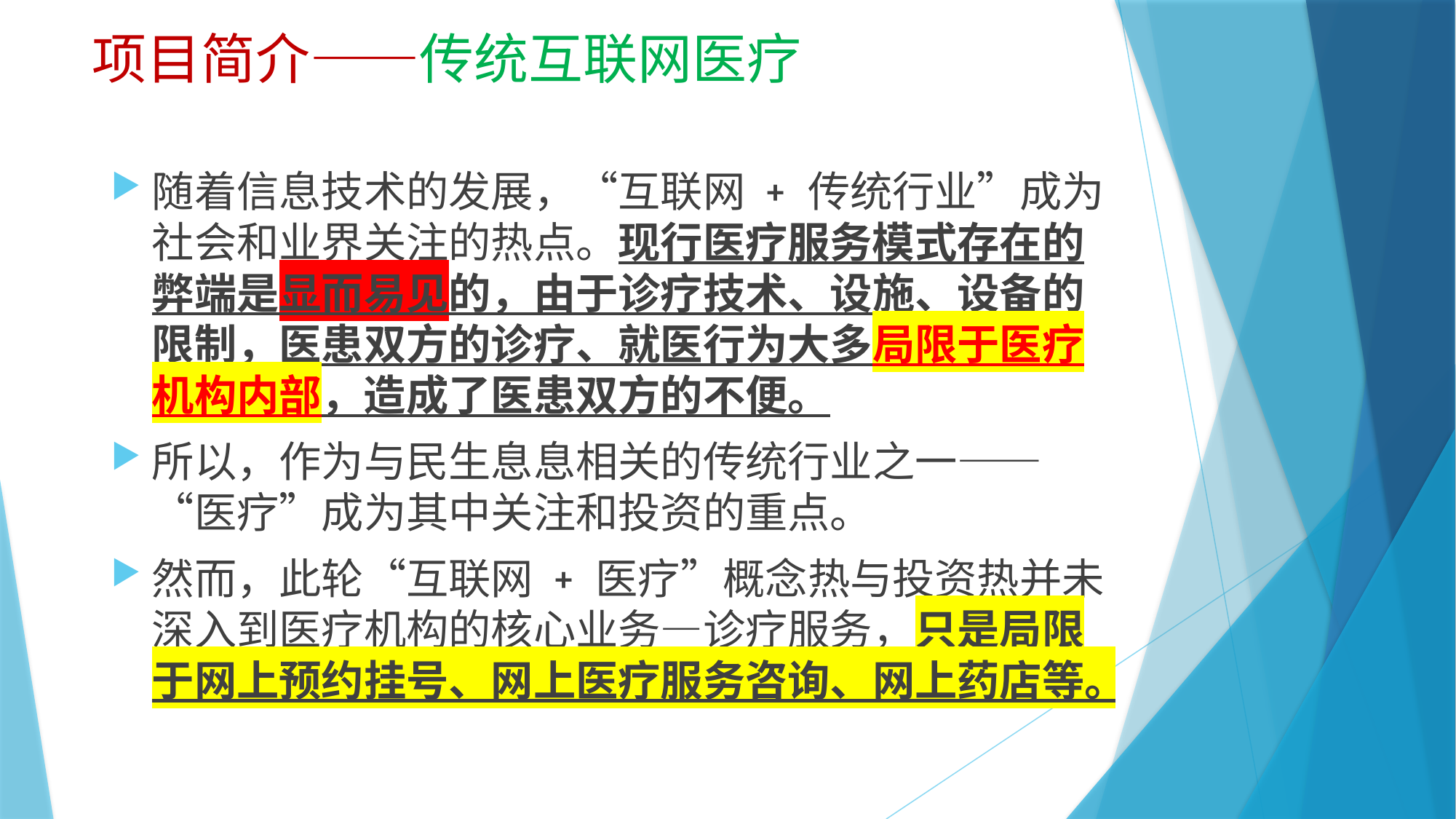

# 项目简介——传统互联网医疗
随着信息技术的发展，“互联网 + 传统行业”成为社会和业界关注的热点。现行医疗服务模式存在的弊端是显而易见的，由于诊疗技术、设施、设备的限制，医患双方的诊疗、就医行为大多局限于医疗机构内部，造成了医患双方的不便。
所以，作为与民生息息相关的传统行业之一——“医疗”成为其中关注和投资的重点。
然而，此轮“互联网 + 医疗”概念热与投资热并未深入到医疗机构的核心业务—诊疗服务，只是局限于网上预约挂号、网上医疗服务咨询、网上药店等。